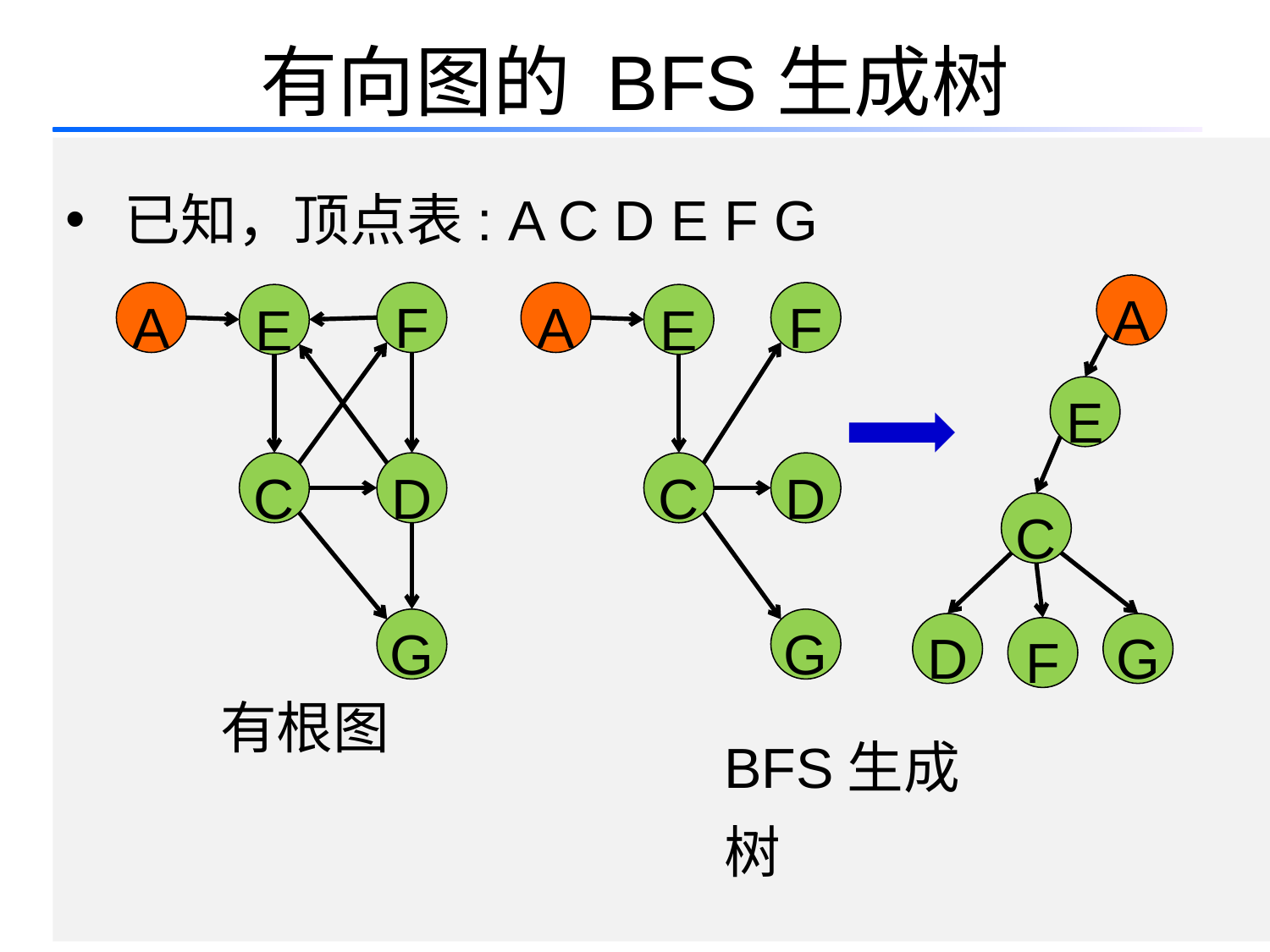

# 有向图的 BFS生成树

  已知，顶点表: A C D E F G
A
A
F
A
F
E
E
E

C
D
C
D
C
G
G
D
G
F
有根图
BFS生成树